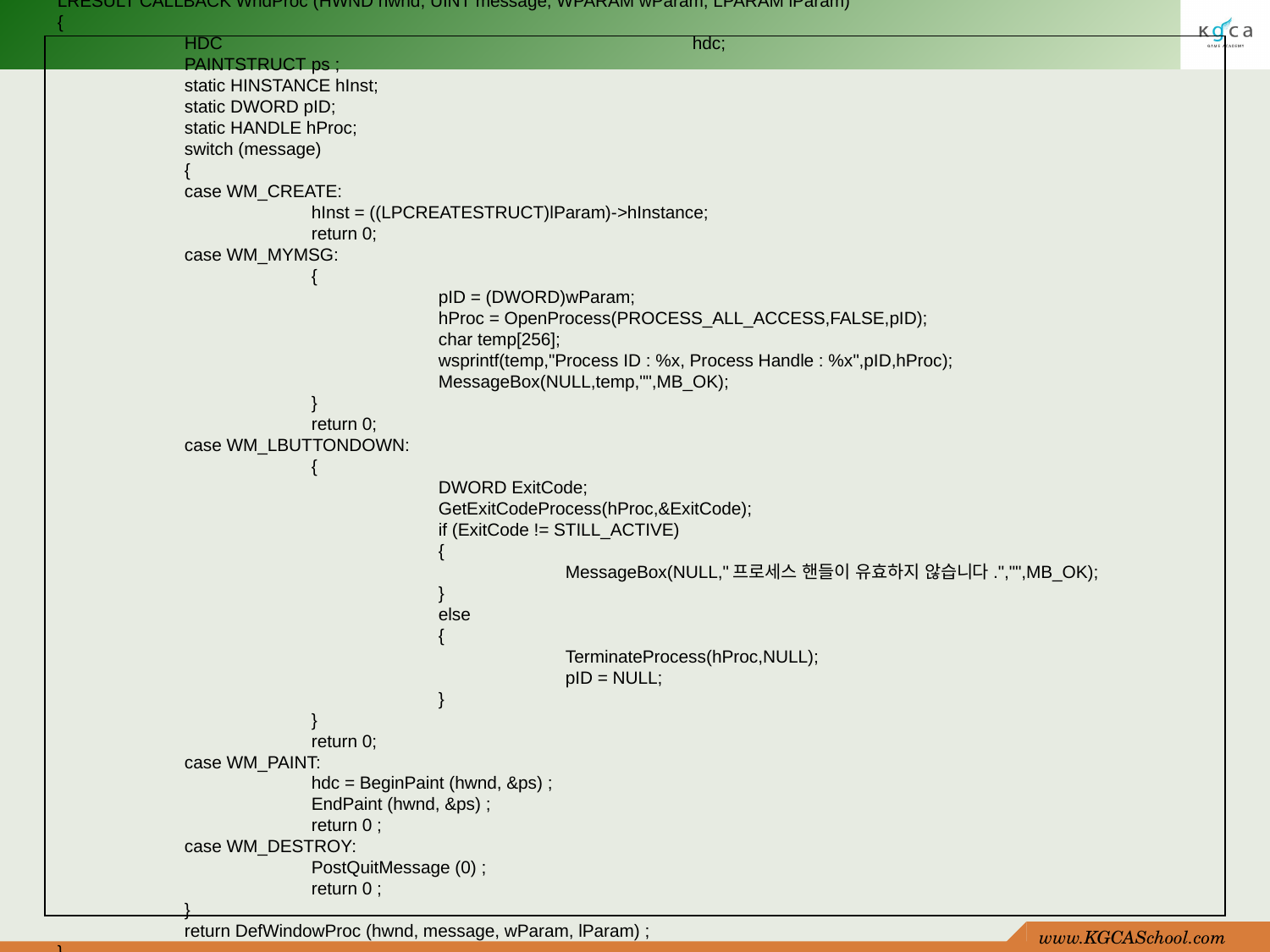

LRESULT CALLBACK WndProc (HWND hwnd, UINT message, WPARAM wParam, LPARAM lParam)
{
	HDC				hdc;
	PAINTSTRUCT 	ps ;
	static HINSTANCE hInst;
	static DWORD pID;
	static HANDLE hProc;
	switch (message)
	{
	case WM_CREATE:
		hInst = ((LPCREATESTRUCT)lParam)->hInstance;
		return 0;
	case WM_MYMSG:
		{
			pID = (DWORD)wParam;
			hProc = OpenProcess(PROCESS_ALL_ACCESS,FALSE,pID);
			char temp[256];
			wsprintf(temp,"Process ID : %x, Process Handle : %x",pID,hProc);
			MessageBox(NULL,temp,"",MB_OK);
		}
		return 0;
	case WM_LBUTTONDOWN:
		{
			DWORD ExitCode;
			GetExitCodeProcess(hProc,&ExitCode);
			if (ExitCode != STILL_ACTIVE)
			{
				MessageBox(NULL,"프로세스 핸들이 유효하지 않습니다.","",MB_OK);
			}
			else
			{
				TerminateProcess(hProc,NULL);
				pID = NULL;
			}
		}
		return 0;
	case WM_PAINT:
		hdc = BeginPaint (hwnd, &ps) ;
		EndPaint (hwnd, &ps) ;
		return 0 ;
	case WM_DESTROY:
		PostQuitMessage (0) ;
		return 0 ;
	}
	return DefWindowProc (hwnd, message, wParam, lParam) ;
}